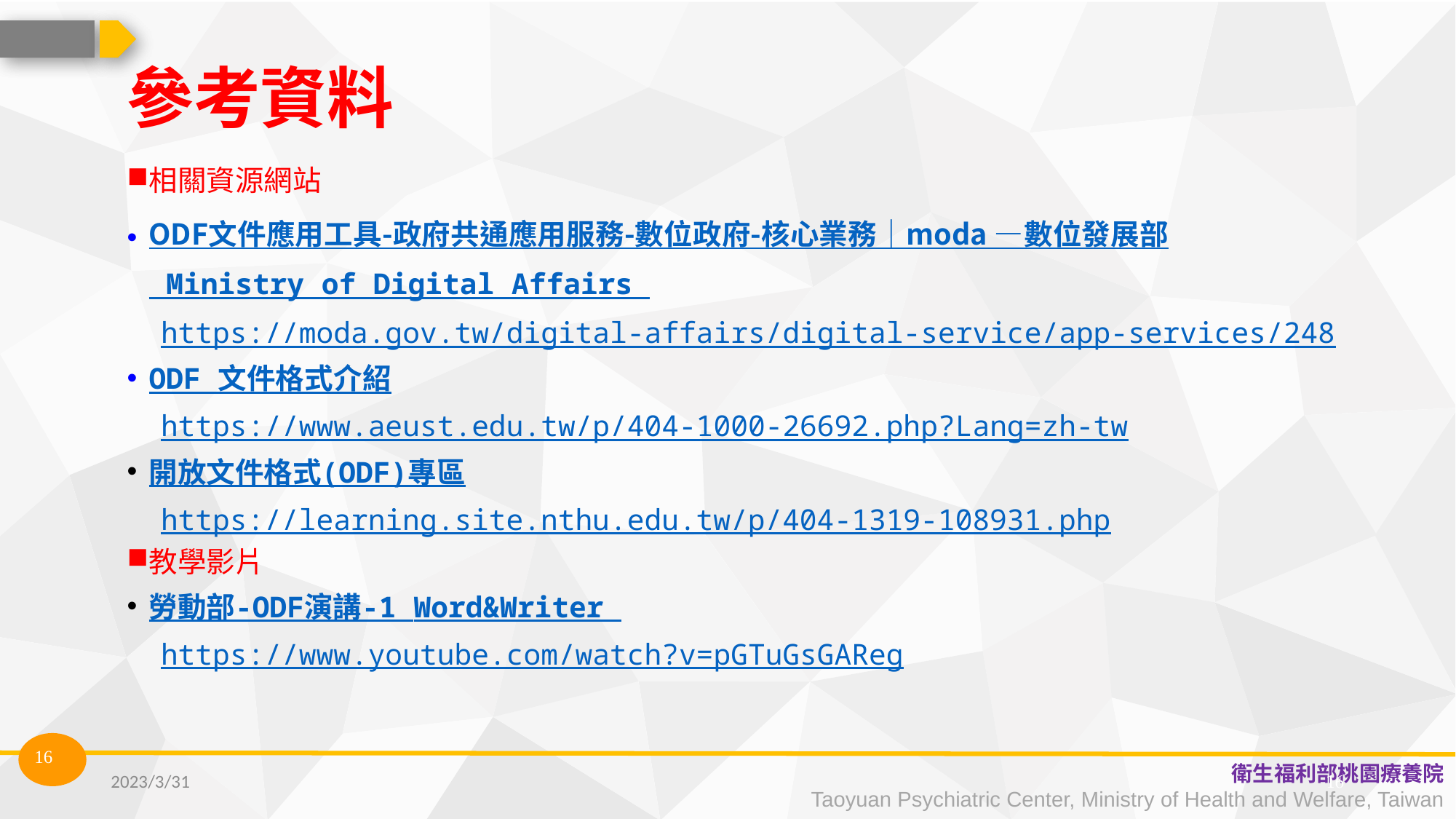

參考資料
相關資源網站
ODF文件應用工具-政府共通應用服務-數位政府-核心業務｜moda — 數位發展部 Ministry of Digital Affairs
https://moda.gov.tw/digital-affairs/digital-service/app-services/248
ODF 文件格式介紹
https://www.aeust.edu.tw/p/404-1000-26692.php?Lang=zh-tw
開放文件格式(ODF)專區
https://learning.site.nthu.edu.tw/p/404-1319-108931.php
教學影片
勞動部-ODF演講-1 Word&Writer
https://www.youtube.com/watch?v=pGTuGsGAReg

2023/3/31
16